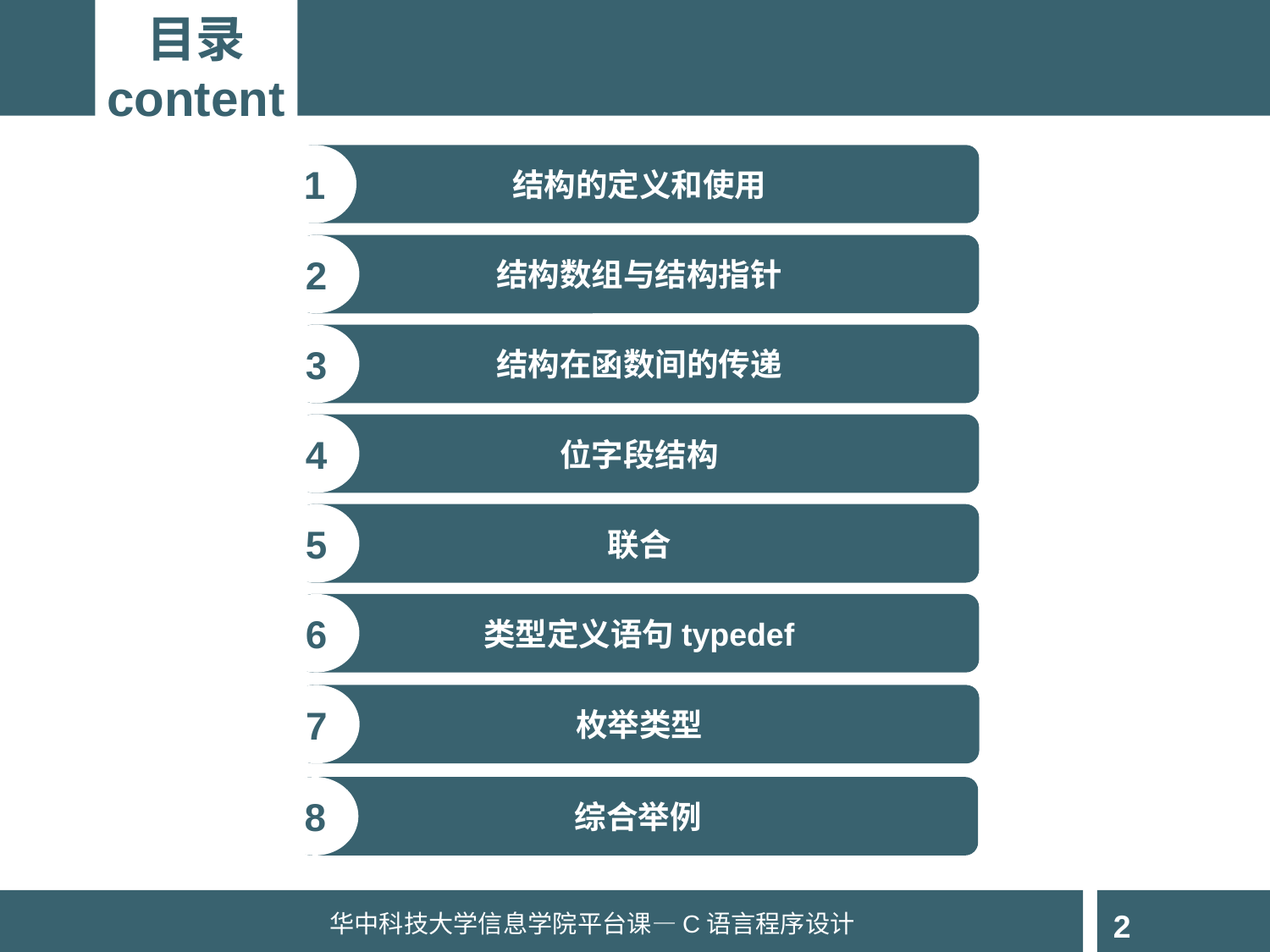

目录
content
1
结构的定义和使用
2
结构数组与结构指针
3
结构在函数间的传递
4
位字段结构
5
联合
6
类型定义语句typedef
7
枚举类型
8
综合举例